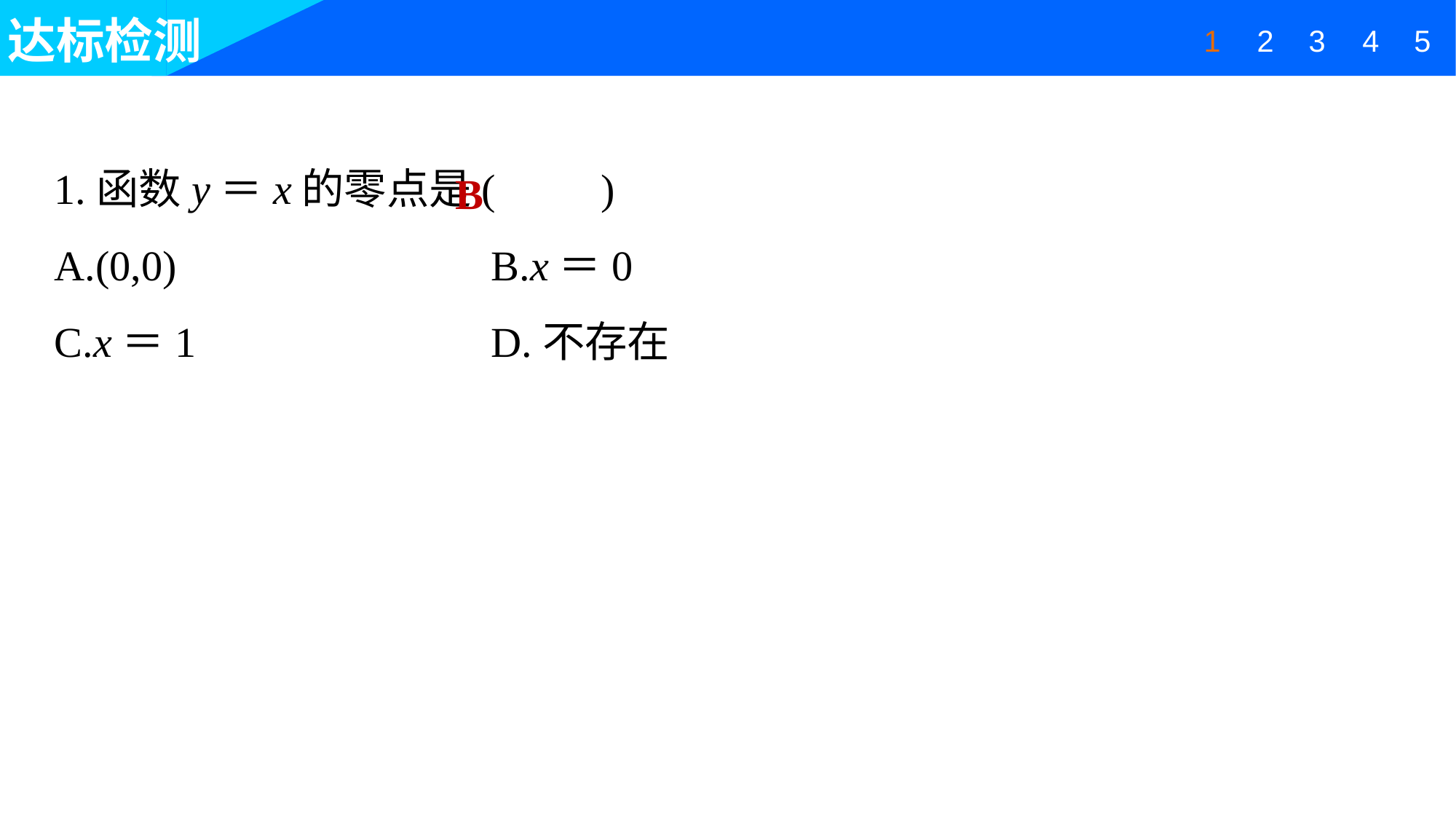

达标检测
4
5
1
2
3
1.函数y＝x的零点是(　　)
A.(0,0)  			B.x＝0
C.x＝1  			D.不存在
B